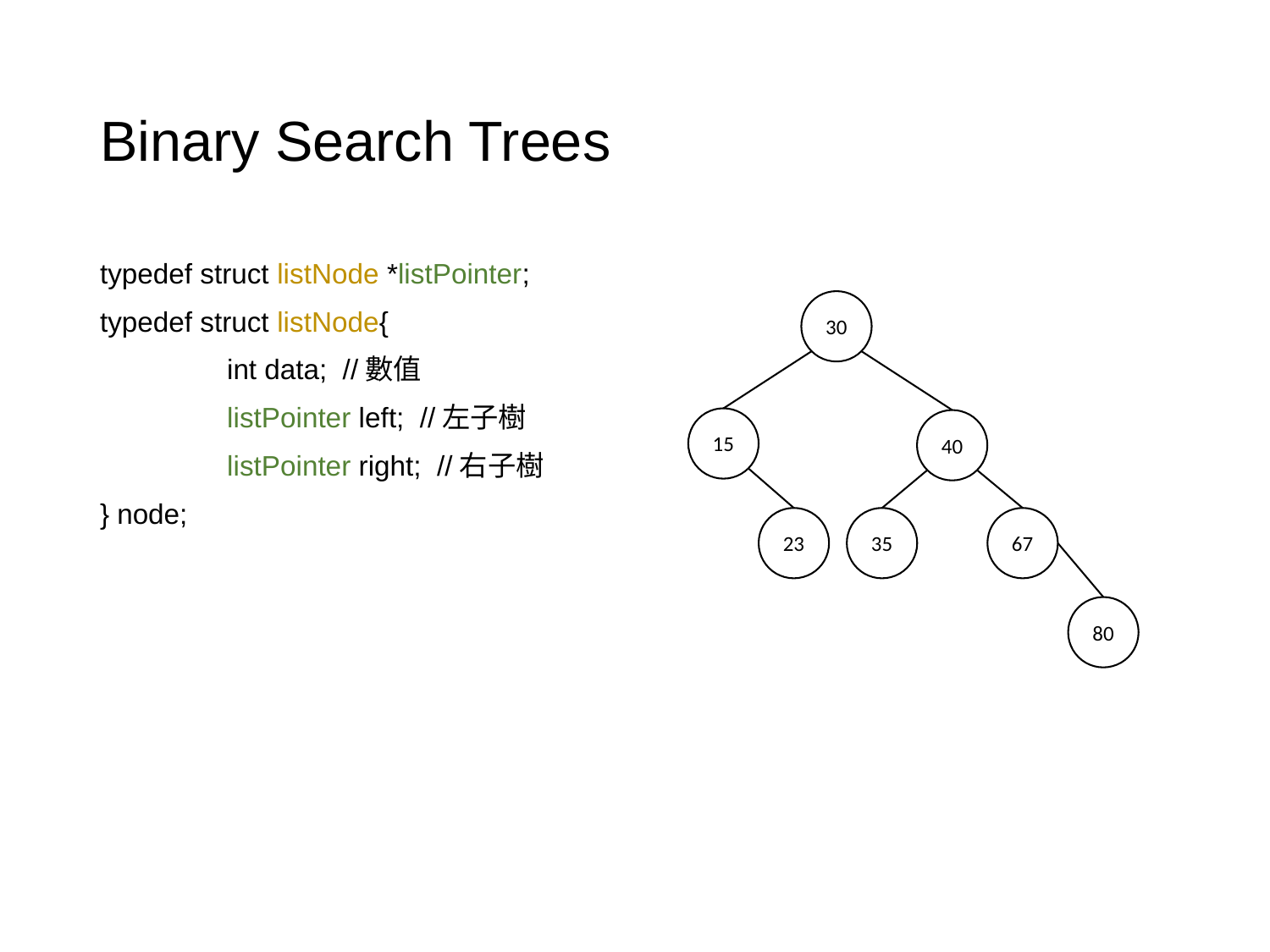

# Binary Search Trees
typedef struct listNode *listPointer;
typedef struct listNode{
	int data;  //數值
	listPointer left;  //左子樹
	listPointer right;  //右子樹
} node;
30
15
40
23
35
67
80